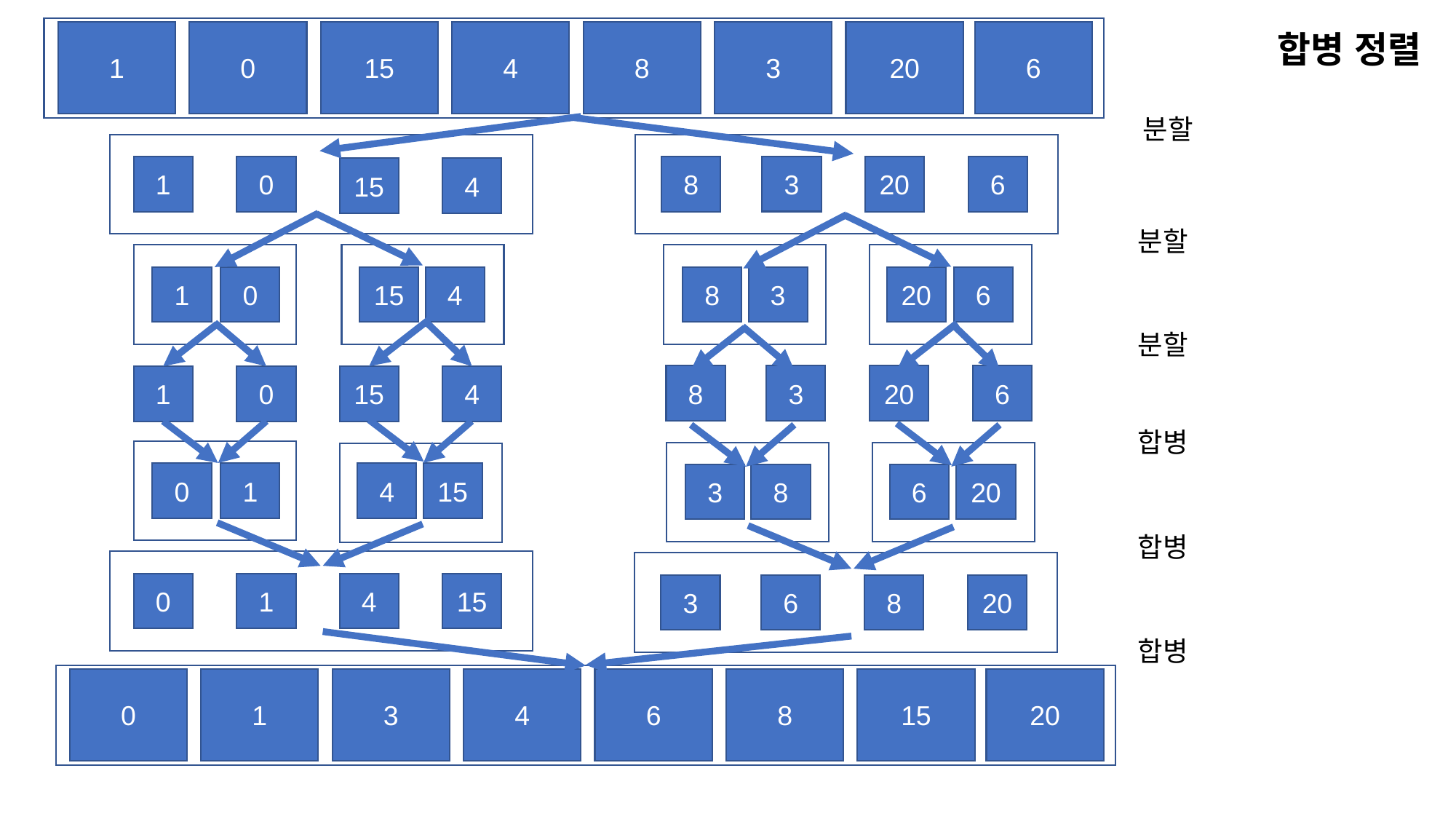

합병 정렬
0
15
4
8
3
20
6
1
분할

3
1
0
8
20
6
15
4
분할

1
0
15
4
8
3
20
6
분할
8
3
20
6
1
0
15
4
합병

0
1
4
15
3
8
6
20
합병

0
1
4
15
3
6
8
20
합병

1
3
4
6
8
15
20
0